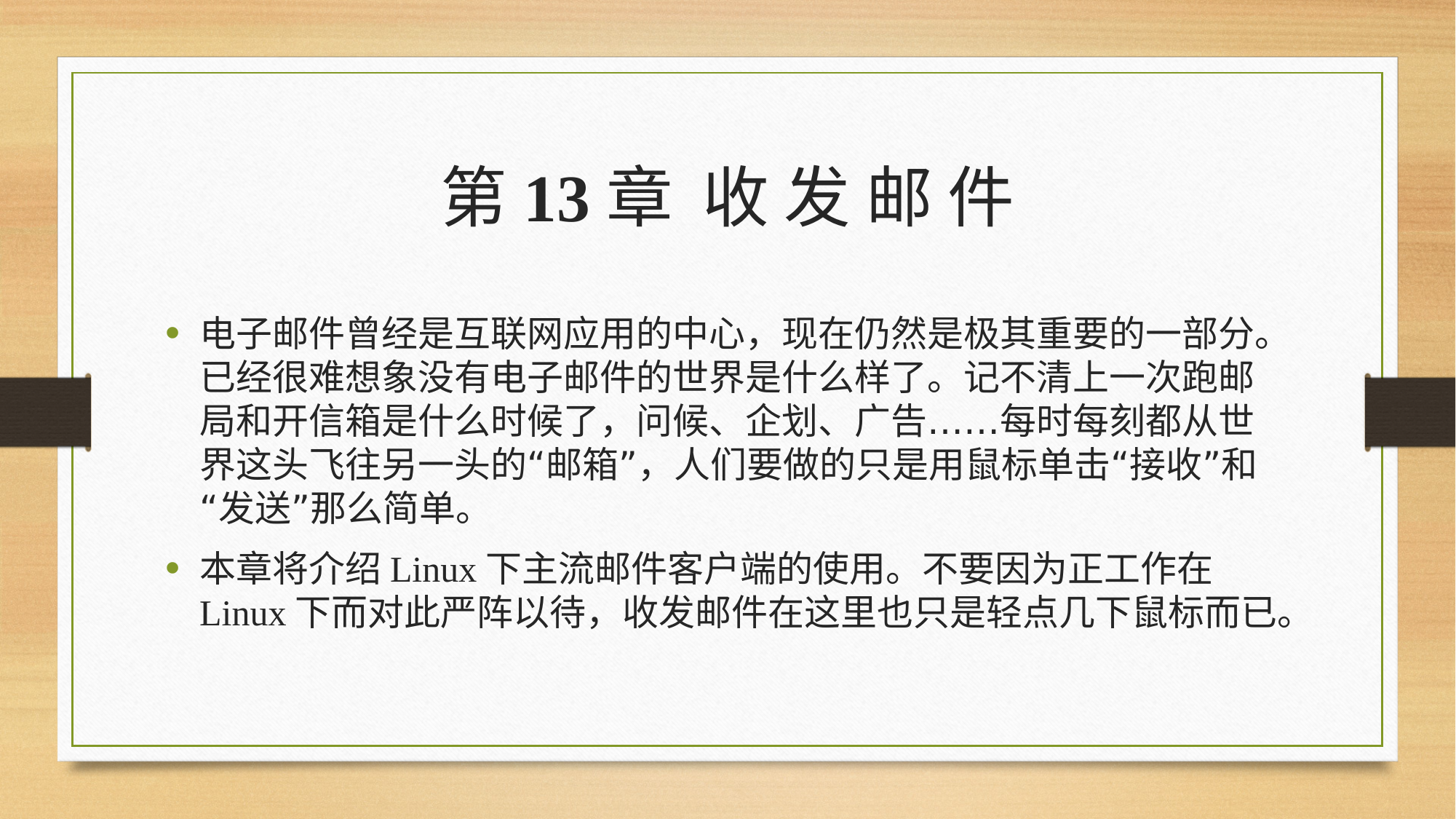

第13章  收 发 邮 件
电子邮件曾经是互联网应用的中心，现在仍然是极其重要的一部分。已经很难想象没有电子邮件的世界是什么样了。记不清上一次跑邮局和开信箱是什么时候了，问候、企划、广告……每时每刻都从世界这头飞往另一头的“邮箱”，人们要做的只是用鼠标单击“接收”和“发送”那么简单。
本章将介绍Linux下主流邮件客户端的使用。不要因为正工作在Linux下而对此严阵以待，收发邮件在这里也只是轻点几下鼠标而已。